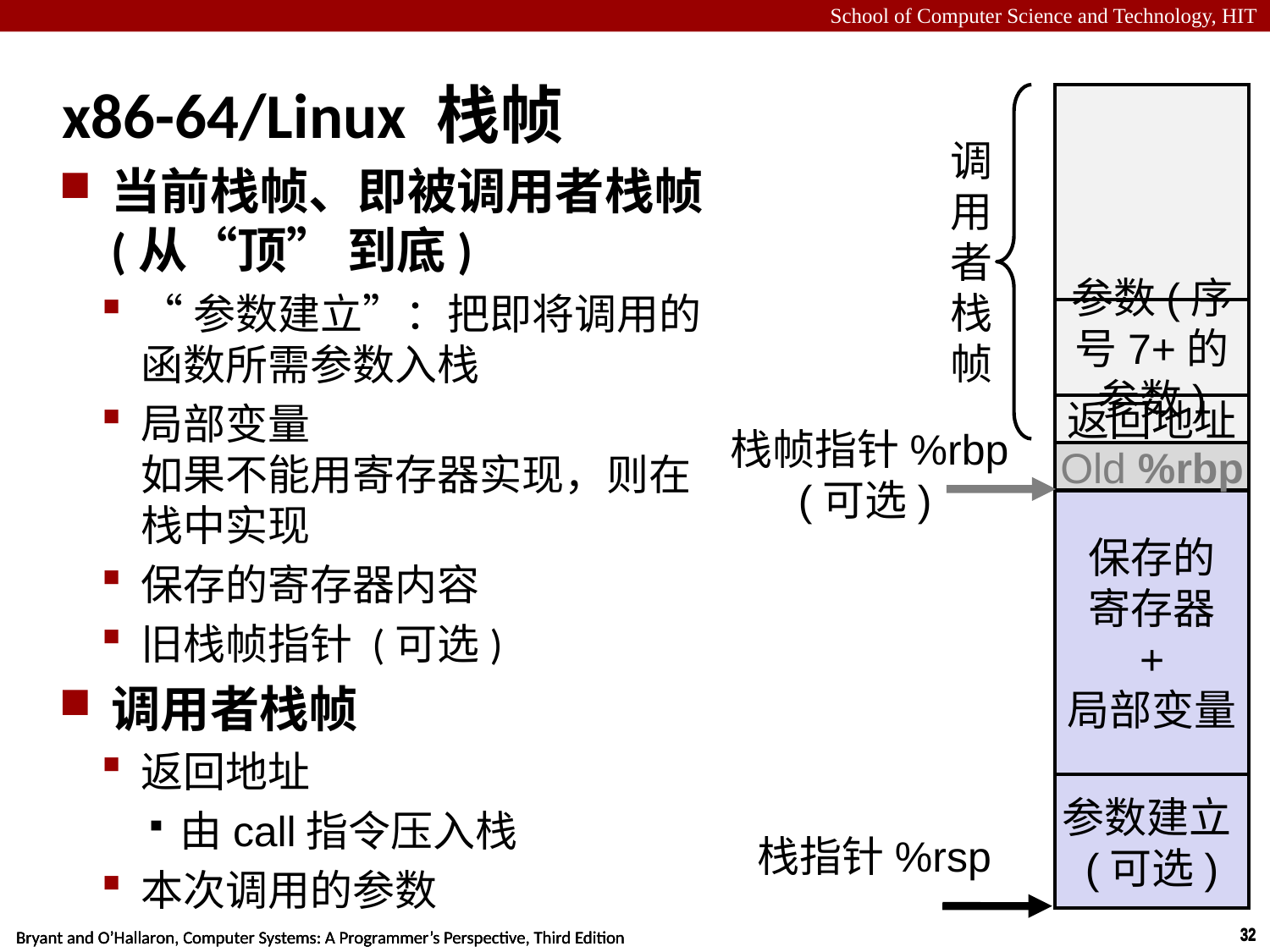

# x86-64/Linux 栈帧

调用者栈帧
参数(序号7+的参数)
返回地址
栈帧指针%rbp
(可选)
Old %rbp

保存的
寄存器
+
局部变量
参数建立(可选)
栈指针%rsp

当前栈帧、即被调用者栈帧(从“顶” 到底)
“参数建立”：把即将调用的函数所需参数入栈
局部变量
如果不能用寄存器实现，则在栈中实现
保存的寄存器内容
旧栈帧指针 (可选)
调用者栈帧
返回地址
由call指令压入栈
本次调用的参数